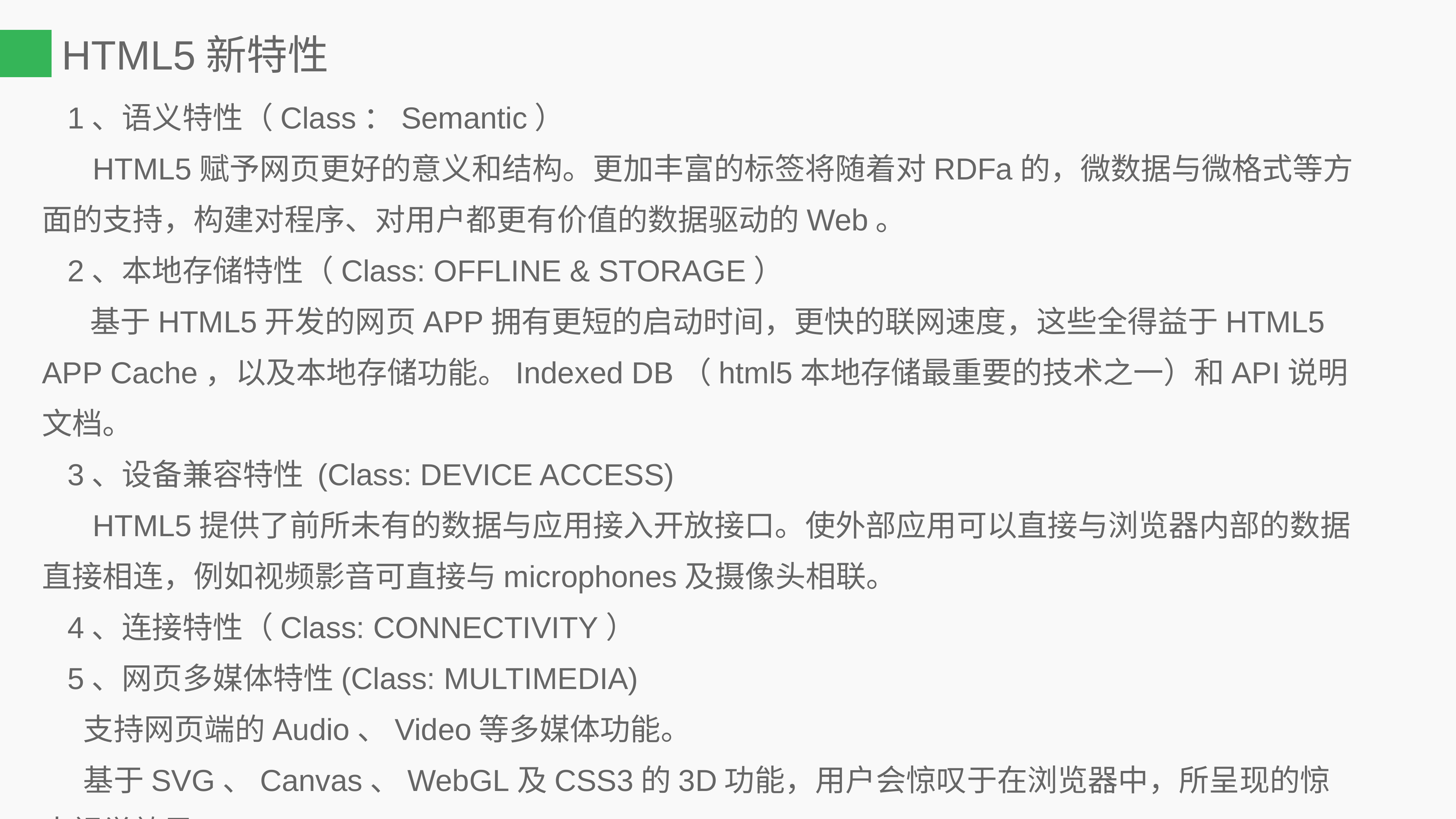

# HTML5新特性
   1、语义特性（Class：Semantic）
      HTML5赋予网页更好的意义和结构。更加丰富的标签将随着对RDFa的，微数据与微格式等方 面的支持，构建对程序、对用户都更有价值的数据驱动的Web。
   2、本地存储特性（Class: OFFLINE & STORAGE）
      基于HTML5开发的网页APP拥有更短的启动时间，更快的联网速度，这些全得益于HTML5 APP Cache，以及本地存储功能。Indexed DB（html5本地存储最重要的技术之一）和API说明文档。
   3、设备兼容特性 (Class: DEVICE ACCESS)
      HTML5提供了前所未有的数据与应用接入开放接口。使外部应用可以直接与浏览器内部的数据直接相连，例如视频影音可直接与microphones及摄像头相联。
   4、连接特性（Class: CONNECTIVITY）
   5、网页多媒体特性(Class: MULTIMEDIA)
     支持网页端的Audio、Video等多媒体功能。
     基于SVG、Canvas、WebGL及CSS3的3D功能，用户会惊叹于在浏览器中，所呈现的惊人视觉效果。